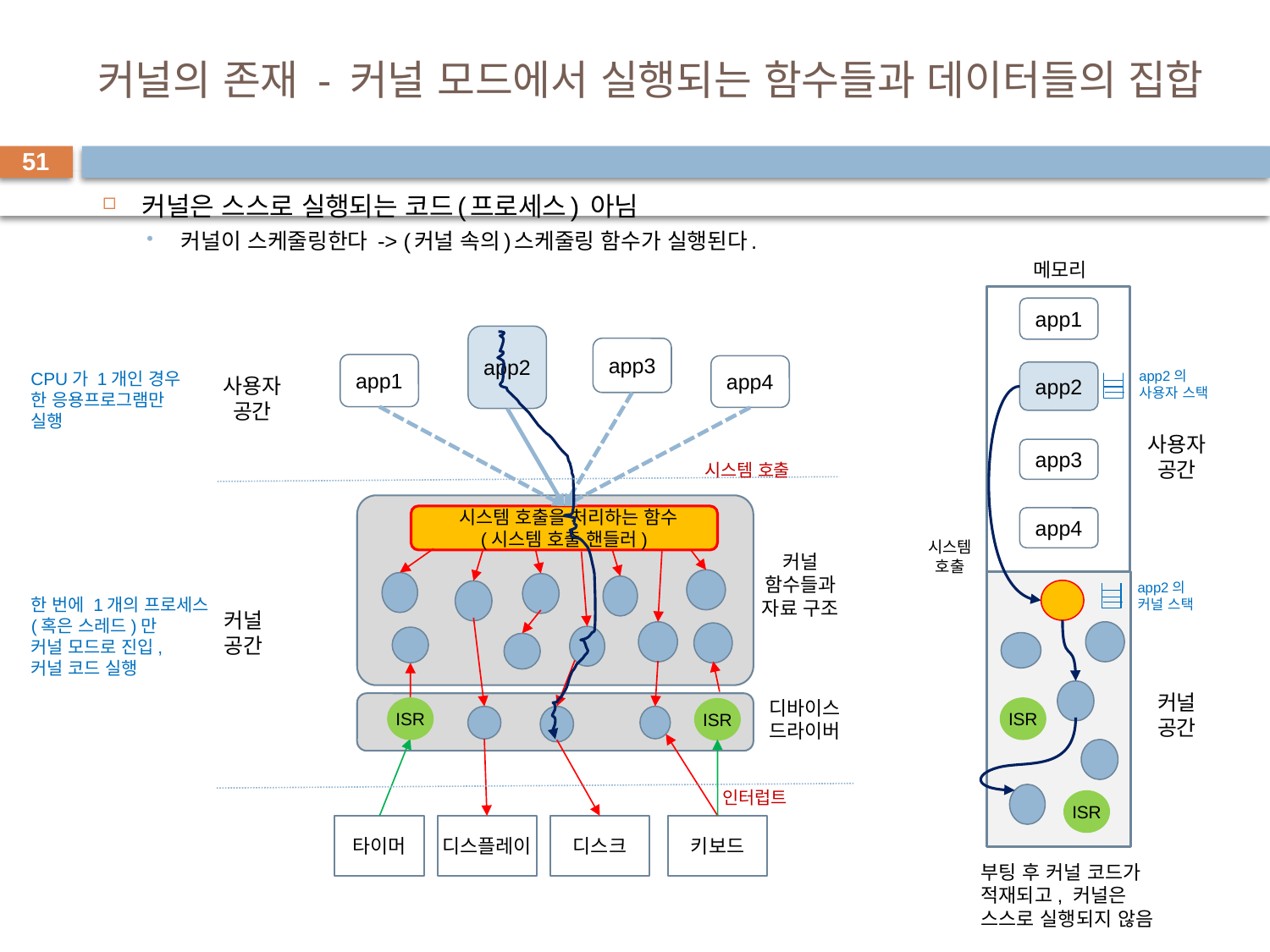

# 커널의 존재 - 커널 모드에서 실행되는 함수들과 데이터들의 집합
51
커널은 스스로 실행되는 코드(프로세스) 아님
커널이 스케줄링한다 -> (커널 속의)스케줄링 함수가 실행된다.

메모리

app1
app2의
사용자 스택
app2

사용자
공간
app3
app4
시스템
호출

app2의
커널 스택

커널
공간
ISR

ISR
부팅 후 커널 코드가
적재되고, 커널은 스스로 실행되지 않음
app2

app3
app1
app4
CPU가 1개인 경우
한 응용프로그램만
실행
사용자
공간
시스템 호출

 시스템 호출을 처리하는 함수
(시스템 호출 핸들러)
커널
함수들과
자료 구조

한 번에 1개의 프로세스
(혹은 스레드)만
커널 모드로 진입,
커널 코드 실행
커널
공간

디바이스
드라이버

ISR
ISR

인터럽트
타이머
디스플레이
디스크
키보드